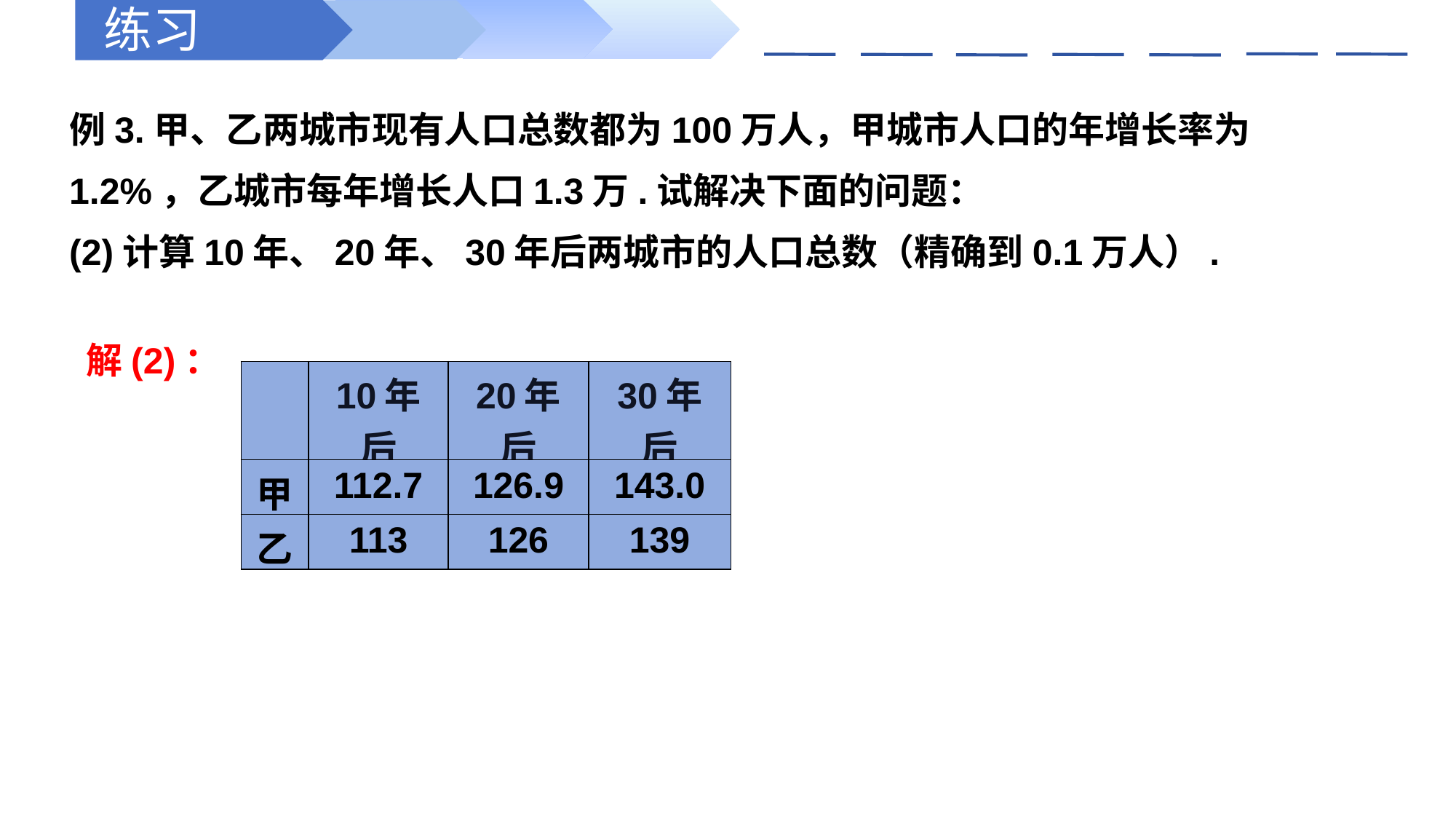

练习

例3.甲、乙两城市现有人口总数都为100万人，甲城市人口的年增长率为1.2%，乙城市每年增长人口1.3万.试解决下面的问题：
(2)计算10年、20年、30年后两城市的人口总数（精确到0.1万人）.

解(2)：

|  | 10年后 | 20年后 | 30年后 |
| --- | --- | --- | --- |
| 甲 | 112.7 | 126.9 | 143.0 |
| 乙 | 113 | 126 | 139 |